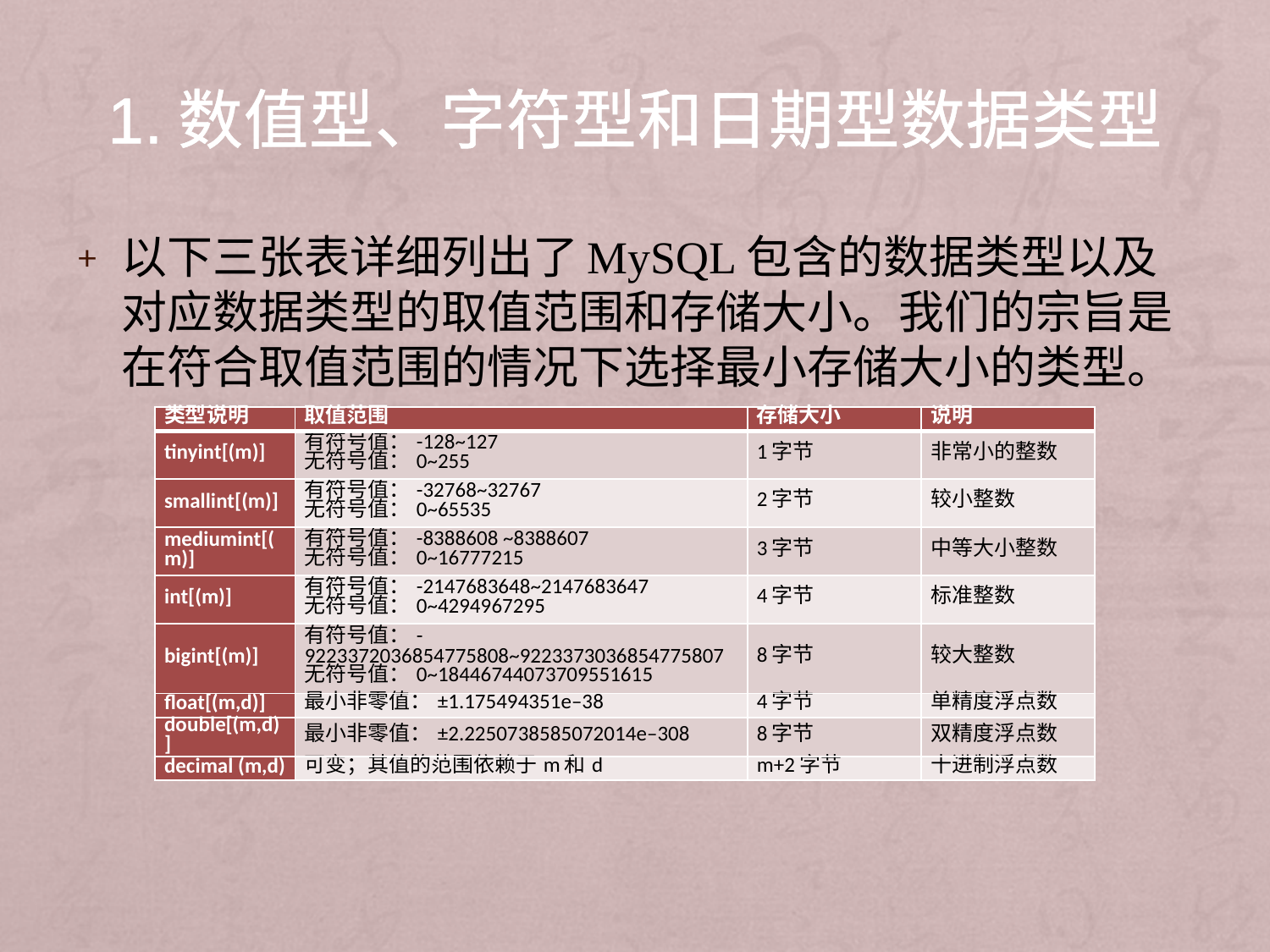

# 1.数值型、字符型和日期型数据类型
以下三张表详细列出了MySQL包含的数据类型以及对应数据类型的取值范围和存储大小。我们的宗旨是在符合取值范围的情况下选择最小存储大小的类型。
| 类型说明 | 取值范围 | 存储大小 | 说明 |
| --- | --- | --- | --- |
| tinyint[(m)] | 有符号值：-128~127 无符号值：0~255 | 1字节 | 非常小的整数 |
| smallint[(m)] | 有符号值：-32768~32767 无符号值：0~65535 | 2字节 | 较小整数 |
| mediumint[(m)] | 有符号值：-8388608 ~8388607 无符号值：0~16777215 | 3字节 | 中等大小整数 |
| int[(m)] | 有符号值：-2147683648~2147683647 无符号值：0~4294967295 | 4字节 | 标准整数 |
| bigint[(m)] | 有符号值：-9223372036854775808~9223373036854775807 无符号值：0~18446744073709551615 | 8字节 | 较大整数 |
| float[(m,d)] | 最小非零值：±1.175494351e–38 | 4字节 | 单精度浮点数 |
| double[(m,d)] | 最小非零值：±2.2250738585072014e–308 | 8字节 | 双精度浮点数 |
| decimal (m,d) | 可变；其值的范围依赖于m和d | m+2字节 | 十进制浮点数 |